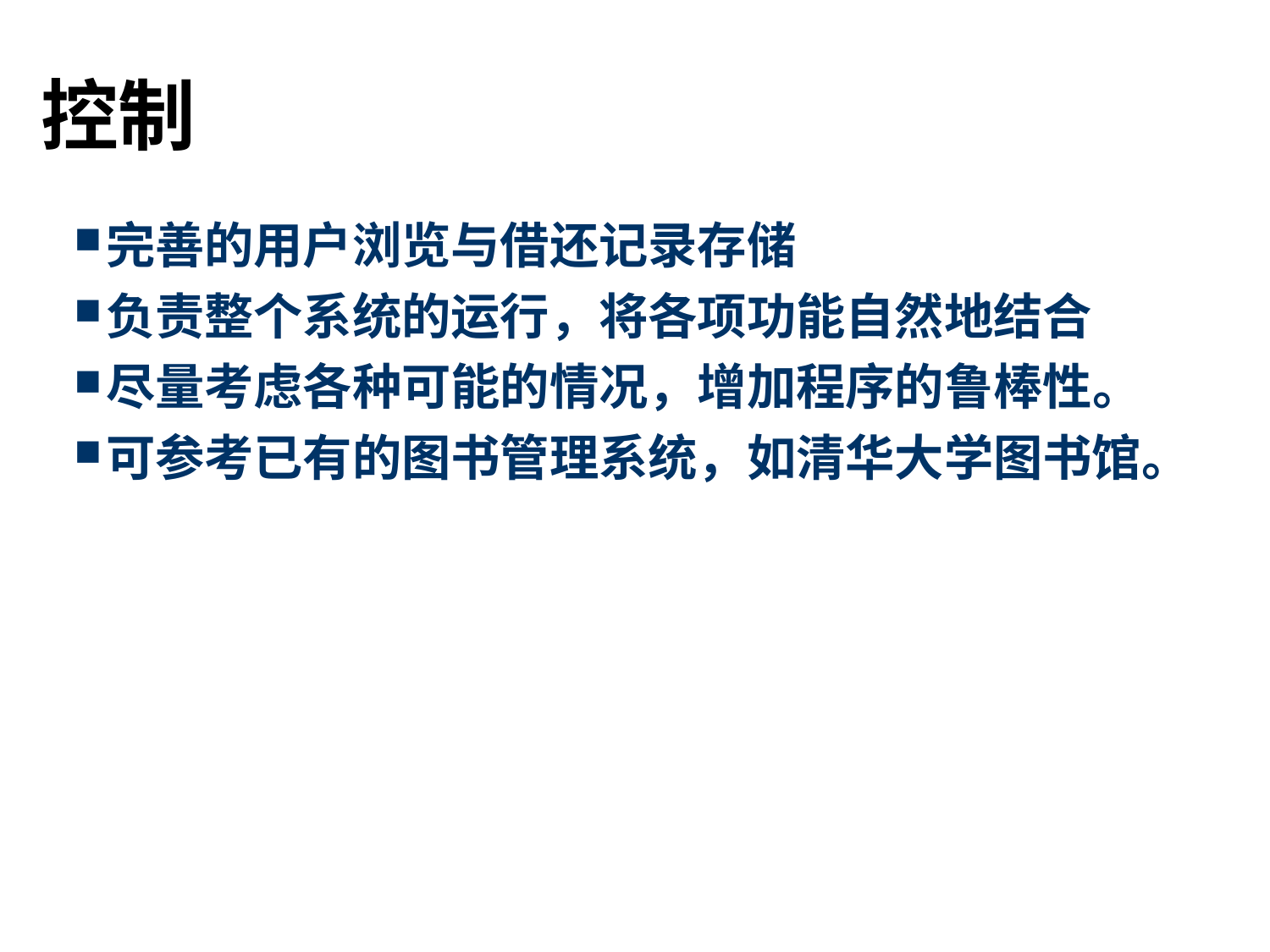

# 控制
完善的用户浏览与借还记录存储
负责整个系统的运行，将各项功能自然地结合
尽量考虑各种可能的情况，增加程序的鲁棒性。
可参考已有的图书管理系统，如清华大学图书馆。